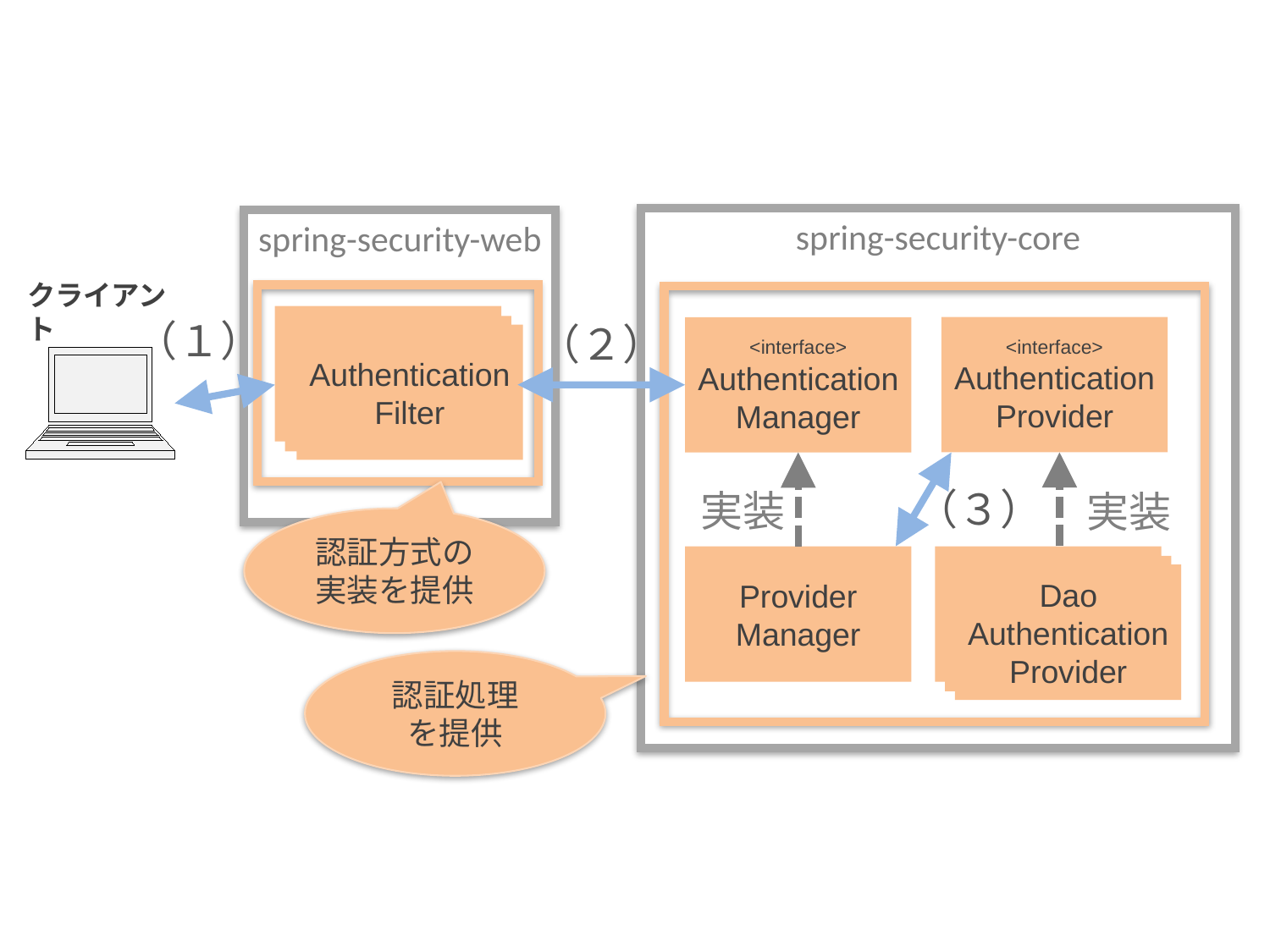

spring-security-core
spring-security-web
クライアント

（１）
（２）
Authentication
Filter
<interface> Authentication
Provider
<interface> Authentication
Manager
Authentication
Filter

（３）
実装
実装
認証方式の
実装を提供
Provider
Manager

Dao
Authentication
Provider
Dao
Authentication
Provider
認証処理
を提供